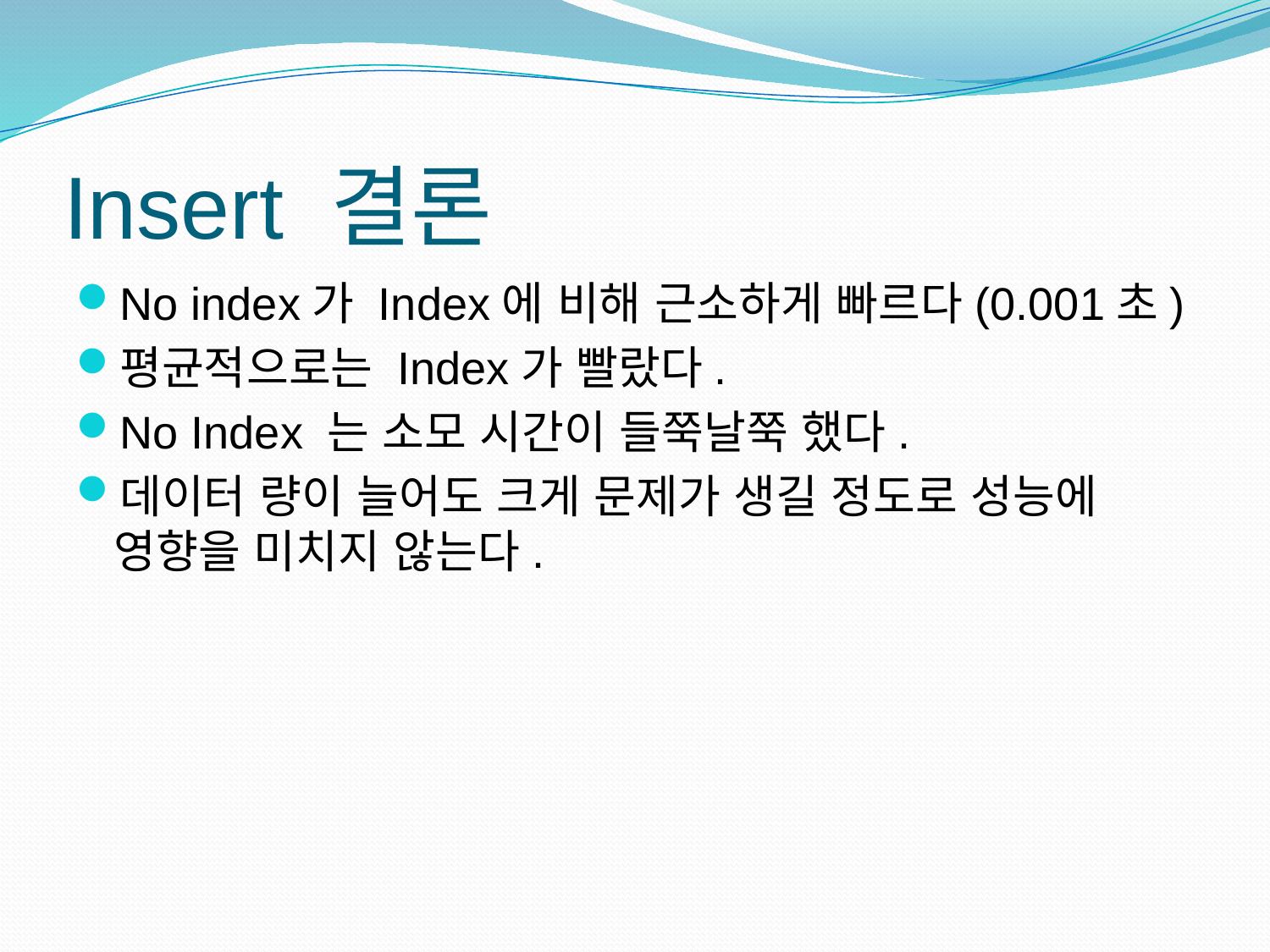

# Insert 결론
No index가 Index에 비해 근소하게 빠르다(0.001초)
평균적으로는 Index가 빨랐다.
No Index 는 소모 시간이 들쭉날쭉 했다.
데이터 량이 늘어도 크게 문제가 생길 정도로 성능에 영향을 미치지 않는다.